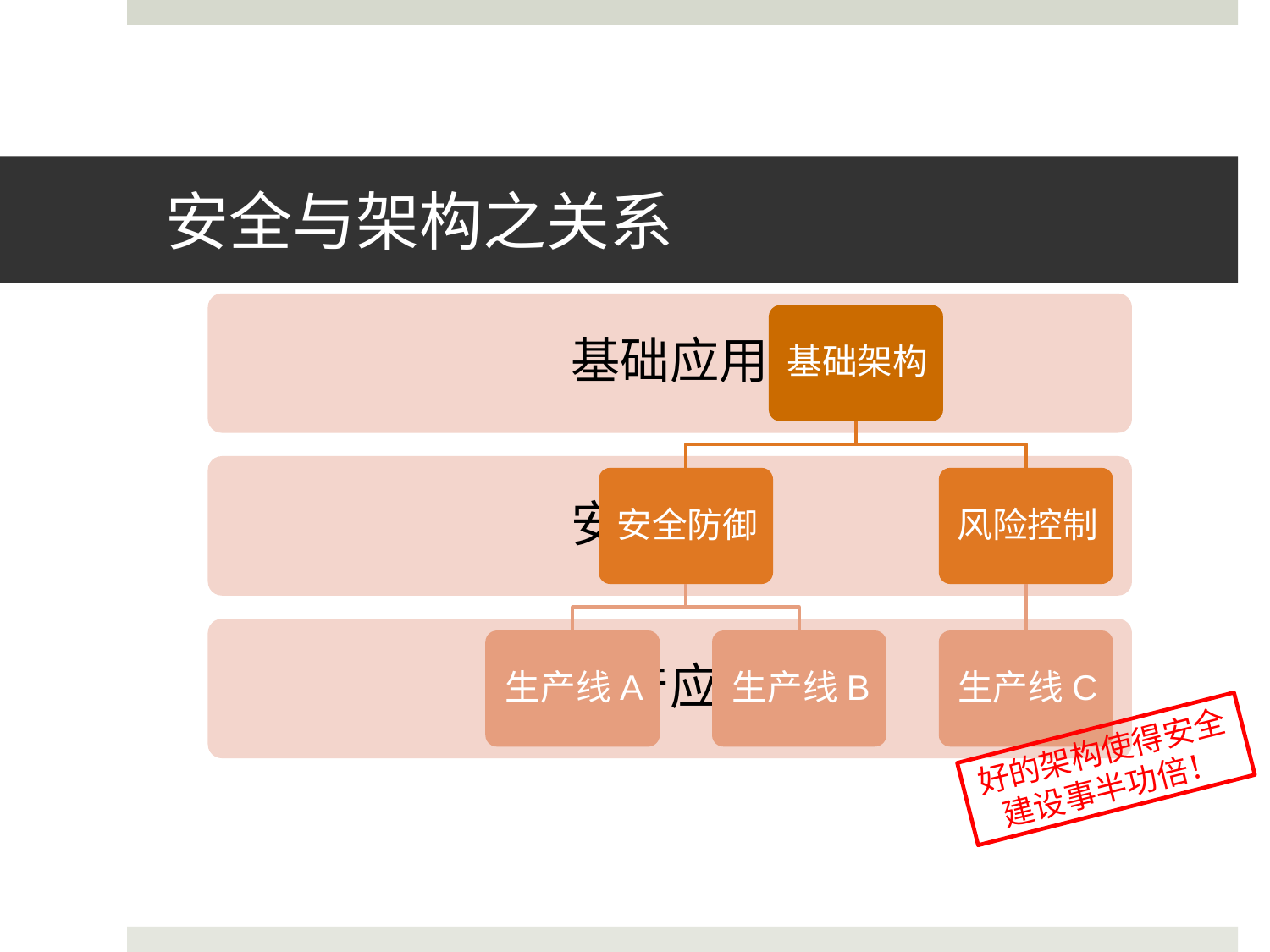

# 安全与架构之关系
生产应用
安全应用
基础应用
基础架构
安全防御
生产线A
生产线B
风险控制
生产线C
好的架构使得安全建设事半功倍！